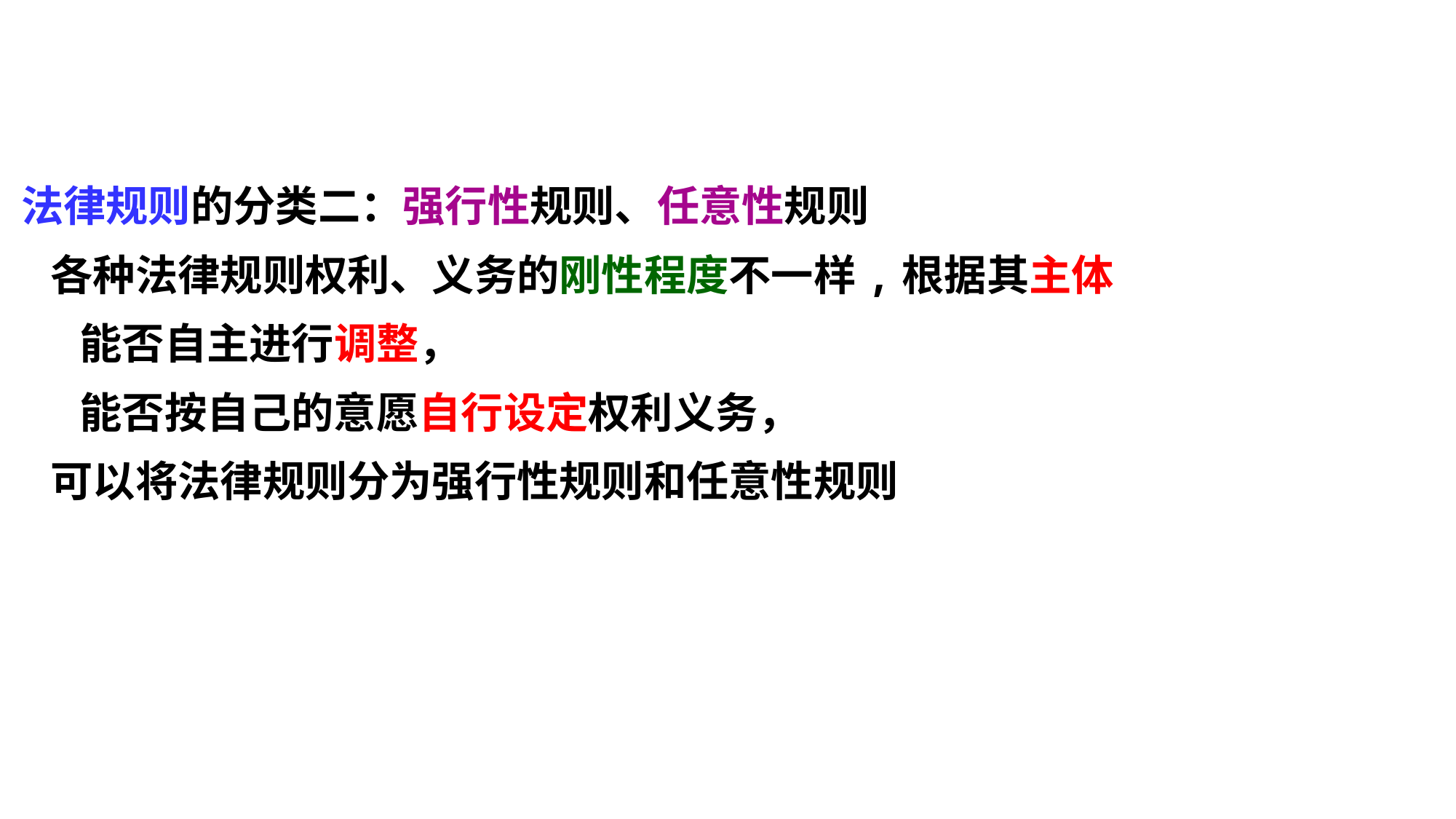

法律规则的分类二：强行性规则、任意性规则
  各种法律规则权利、义务的刚性程度不一样,根据其主体
     能否自主进行调整，
     能否按自己的意愿自行设定权利义务，
  可以将法律规则分为强行性规则和任意性规则